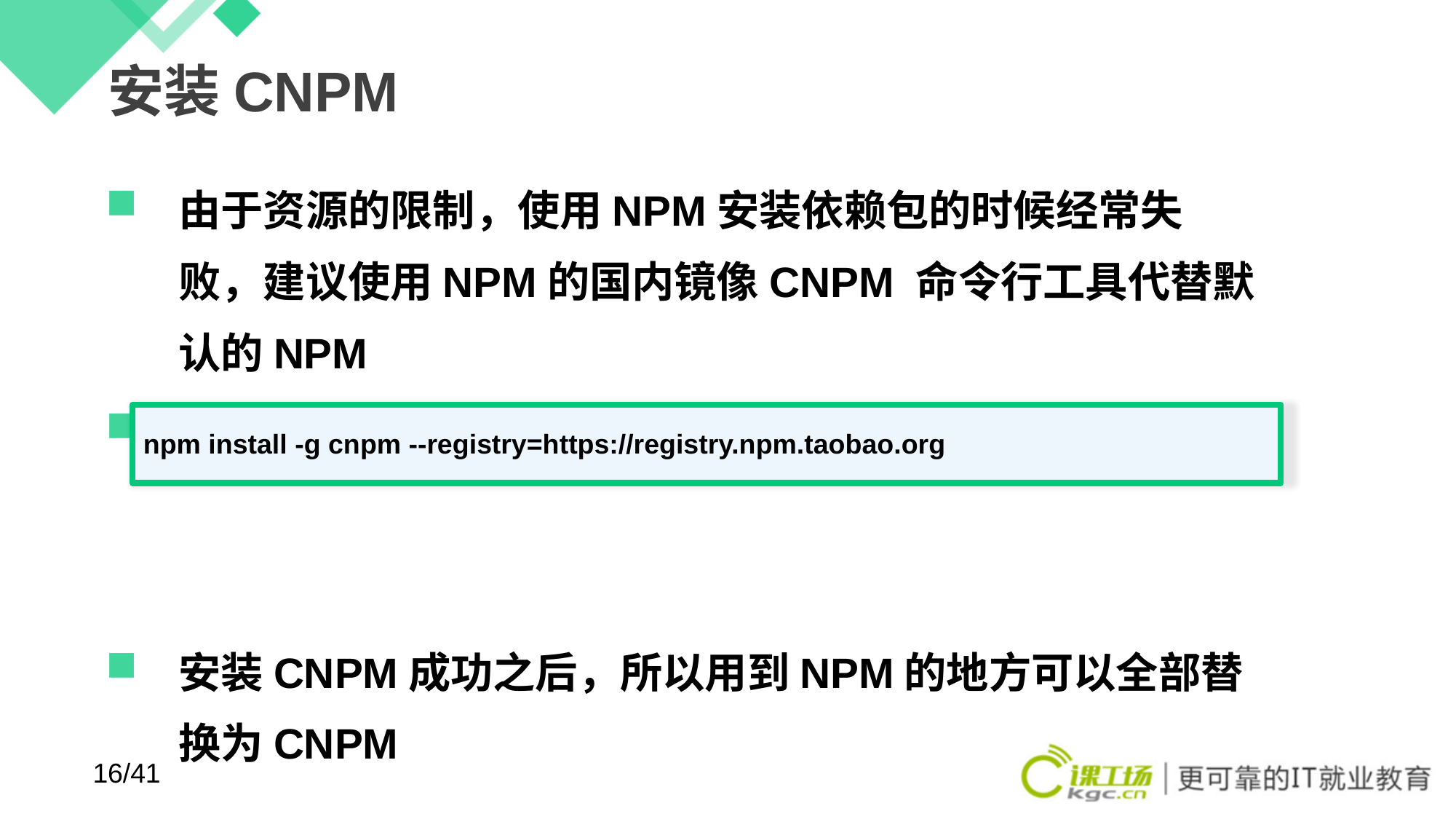

# 安装CNPM
由于资源的限制，使用NPM安装依赖包的时候经常失败，建议使用NPM的国内镜像CNPM 命令行工具代替默认的NPM
在命令行中输入以下内容等待安装即可

安装CNPM成功之后，所以用到NPM的地方可以全部替换为CNPM
npm install -g cnpm --registry=https://registry.npm.taobao.org